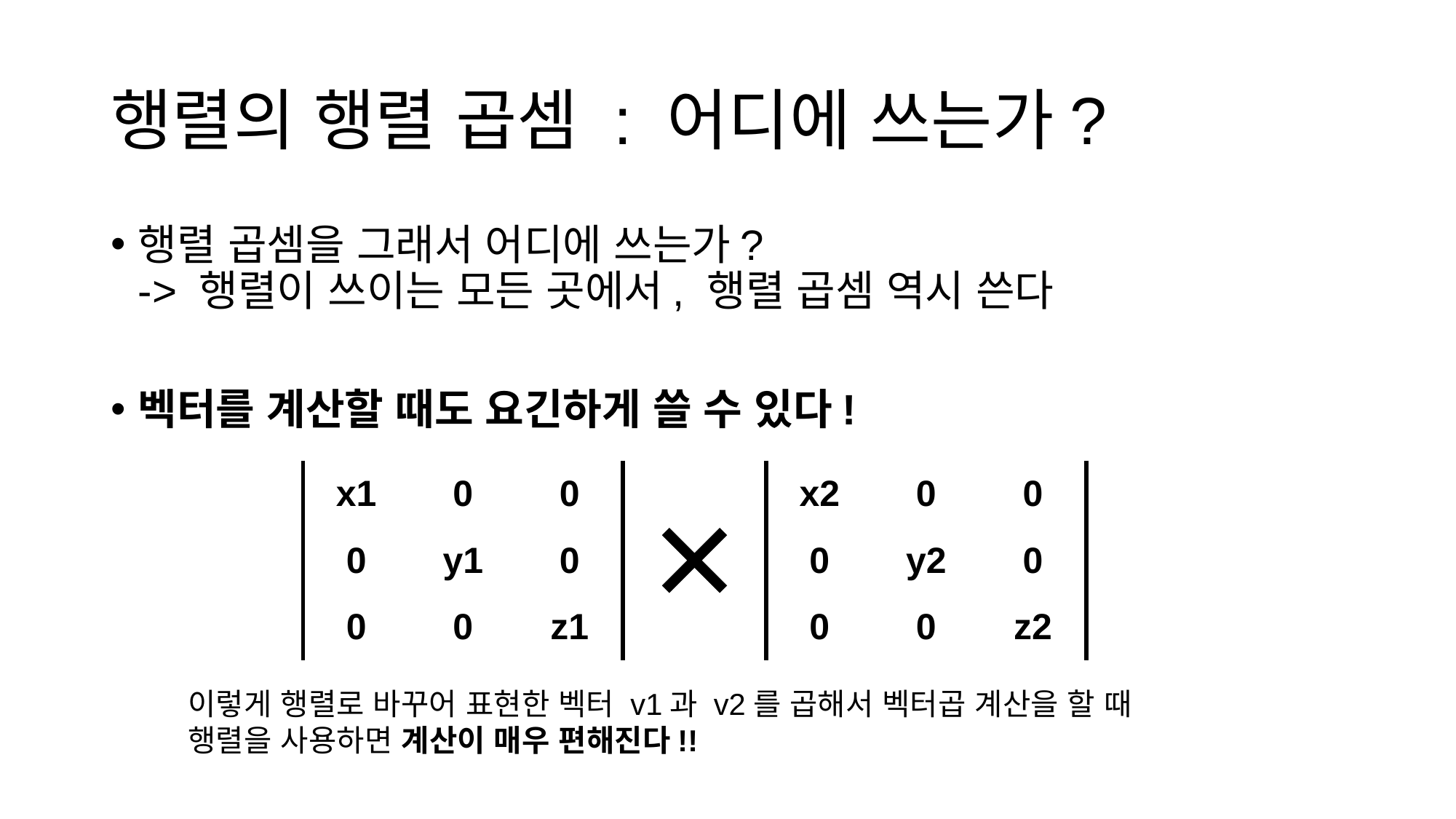

# 행렬의 행렬 곱셈 : 어디에 쓰는가?
행렬 곱셈을 그래서 어디에 쓰는가?
-> 행렬이 쓰이는 모든 곳에서, 행렬 곱셈 역시 쓴다
벡터를 계산할 때도 요긴하게 쓸 수 있다!
| x1 | 0 | 0 |
| --- | --- | --- |
| 0 | y1 | 0 |
| 0 | 0 | z1 |
| x2 | 0 | 0 |
| --- | --- | --- |
| 0 | y2 | 0 |
| 0 | 0 | z2 |

이렇게 행렬로 바꾸어 표현한 벡터 v1과 v2를 곱해서 벡터곱 계산을 할 때 행렬을 사용하면 계산이 매우 편해진다!!